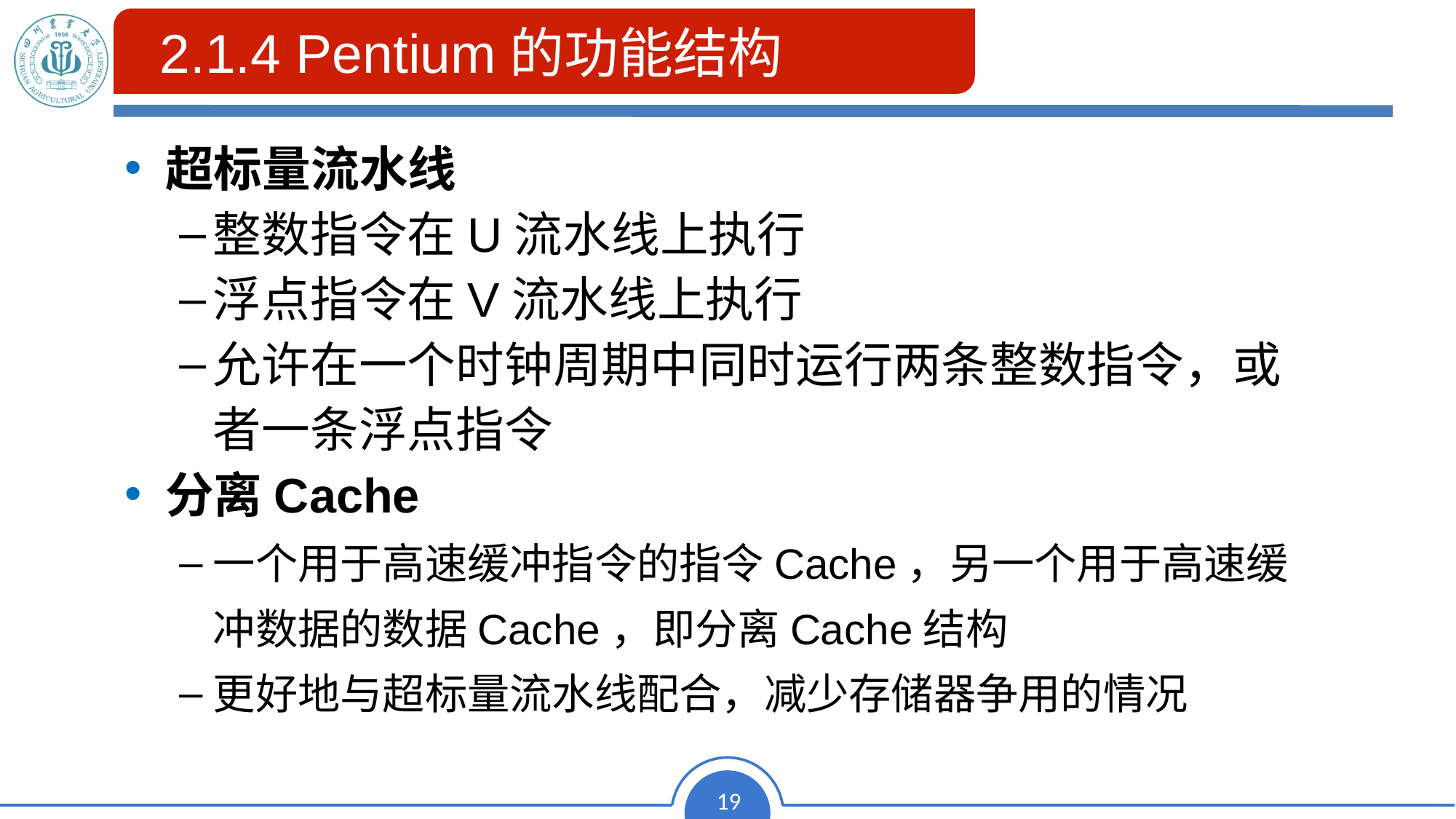

2.1.4 Pentium的功能结构
# 2.1.4 Pentium的功能结构
超标量流水线
整数指令在U流水线上执行
浮点指令在V流水线上执行
允许在一个时钟周期中同时运行两条整数指令，或者一条浮点指令
分离Cache
一个用于高速缓冲指令的指令Cache，另一个用于高速缓冲数据的数据Cache，即分离Cache结构
更好地与超标量流水线配合，减少存储器争用的情况